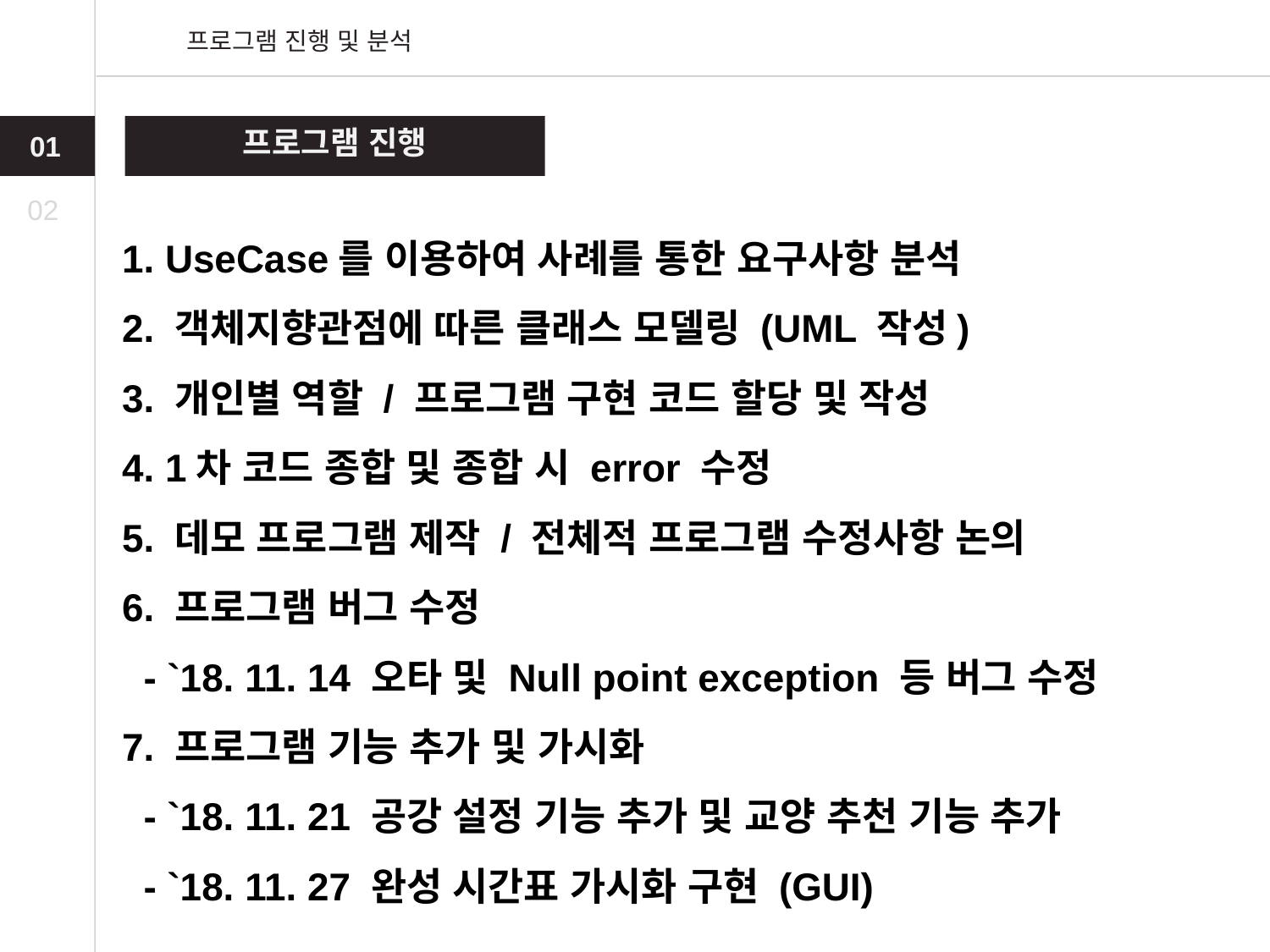

프로그램 진행 및 분석
프로그램 진행

01
02
1. UseCase를 이용하여 사례를 통한 요구사항 분석
2. 객체지향관점에 따른 클래스 모델링 (UML 작성)
3. 개인별 역할 / 프로그램 구현 코드 할당 및 작성
4. 1차 코드 종합 및 종합 시 error 수정
5. 데모 프로그램 제작 / 전체적 프로그램 수정사항 논의
6. 프로그램 버그 수정
  - `18. 11. 14 오타 및 Null point exception 등 버그 수정
7. 프로그램 기능 추가 및 가시화
  - `18. 11. 21 공강 설정 기능 추가 및 교양 추천 기능 추가
  - `18. 11. 27 완성 시간표 가시화 구현 (GUI)